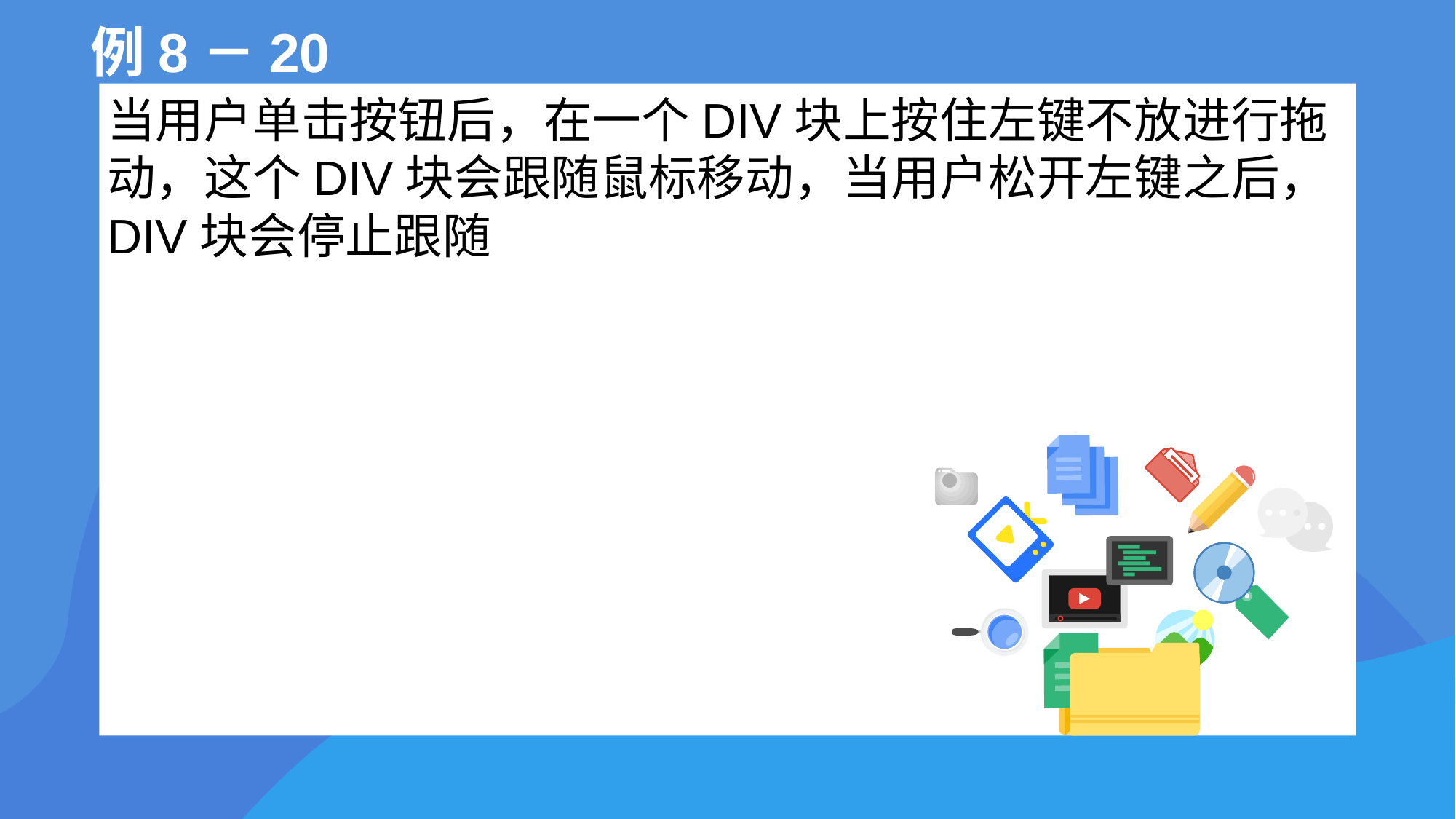

# 例8－20
当用户单击按钮后，在一个DIV块上按住左键不放进行拖动，这个DIV块会跟随鼠标移动，当用户松开左键之后，DIV块会停止跟随